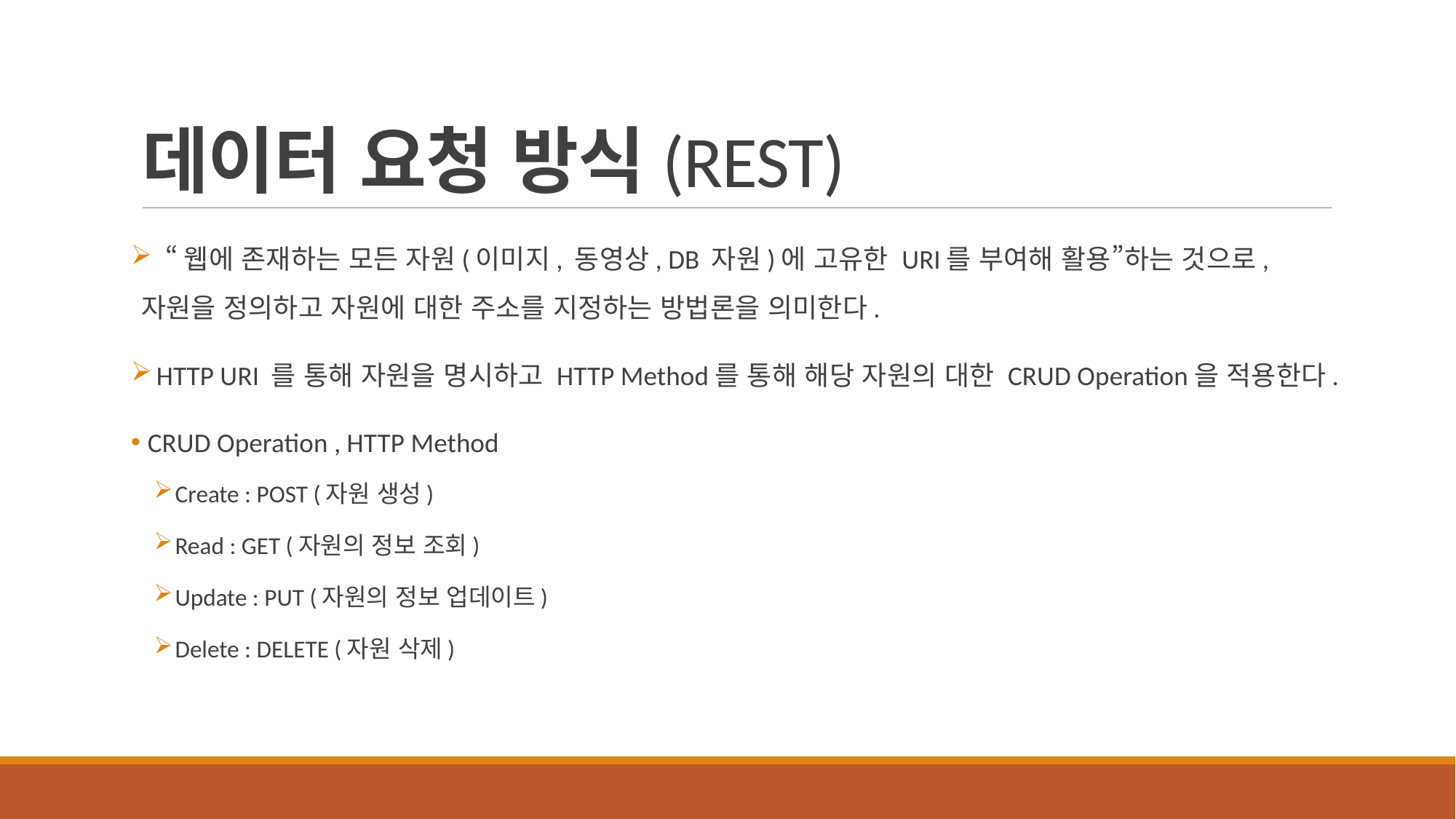

# 데이터 요청 방식(REST)
  “웹에 존재하는 모든 자원(이미지, 동영상, DB 자원)에 고유한 URI를 부여해 활용”하는 것으로, 자원을 정의하고 자원에 대한 주소를 지정하는 방법론을 의미한다.
 HTTP URI 를 통해 자원을 명시하고 HTTP Method를 통해 해당 자원의 대한 CRUD Operation을 적용한다.
 CRUD Operation , HTTP Method
Create : POST (자원 생성)
Read : GET (자원의 정보 조회)
Update : PUT (자원의 정보 업데이트)
Delete : DELETE (자원 삭제)